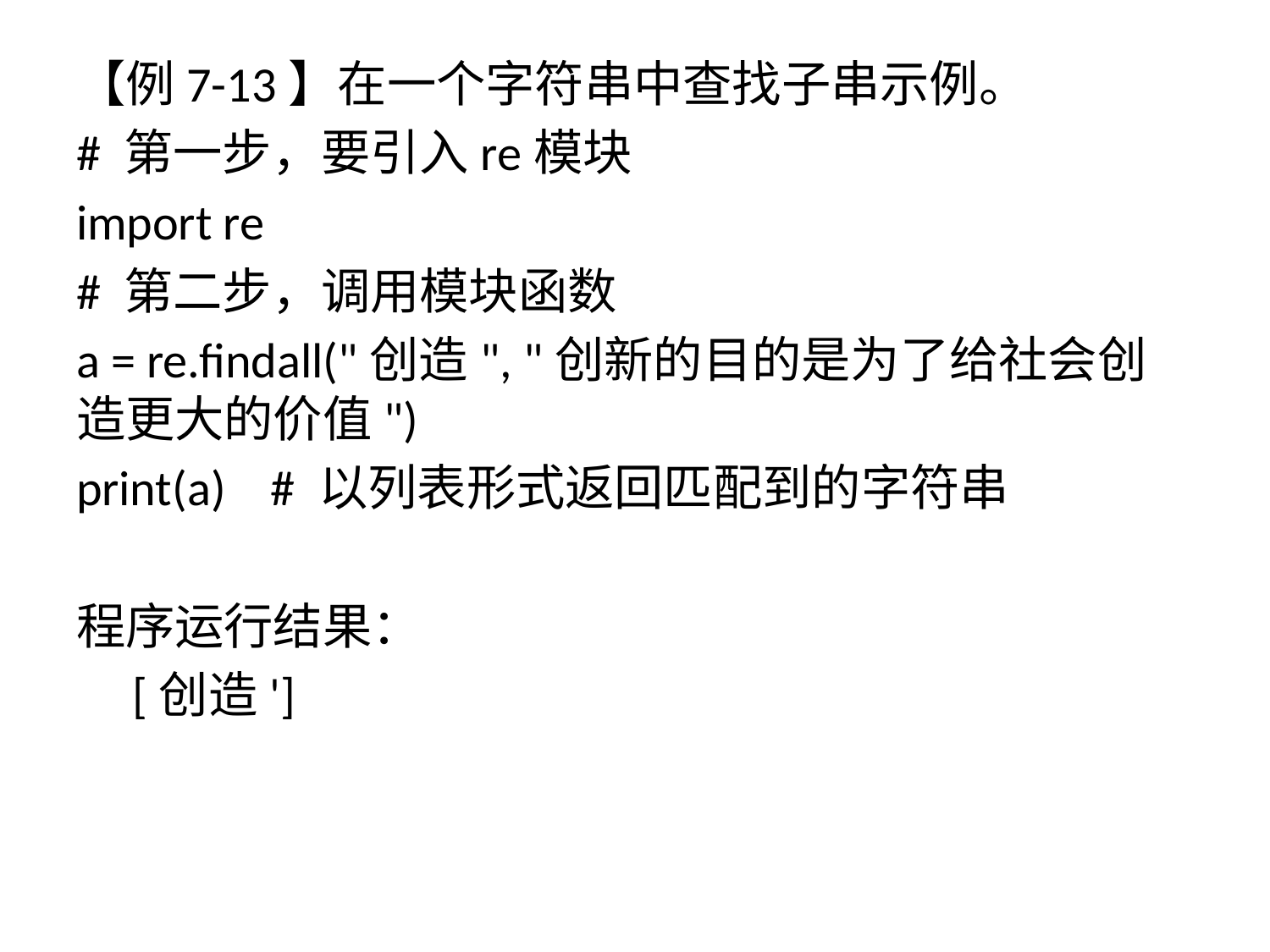

【例7-13】在一个字符串中查找子串示例。
# 第一步，要引入re模块
import re
# 第二步，调用模块函数
a = re.findall("创造", "创新的目的是为了给社会创造更大的价值")
print(a)    # 以列表形式返回匹配到的字符串

程序运行结果：
     [创造']